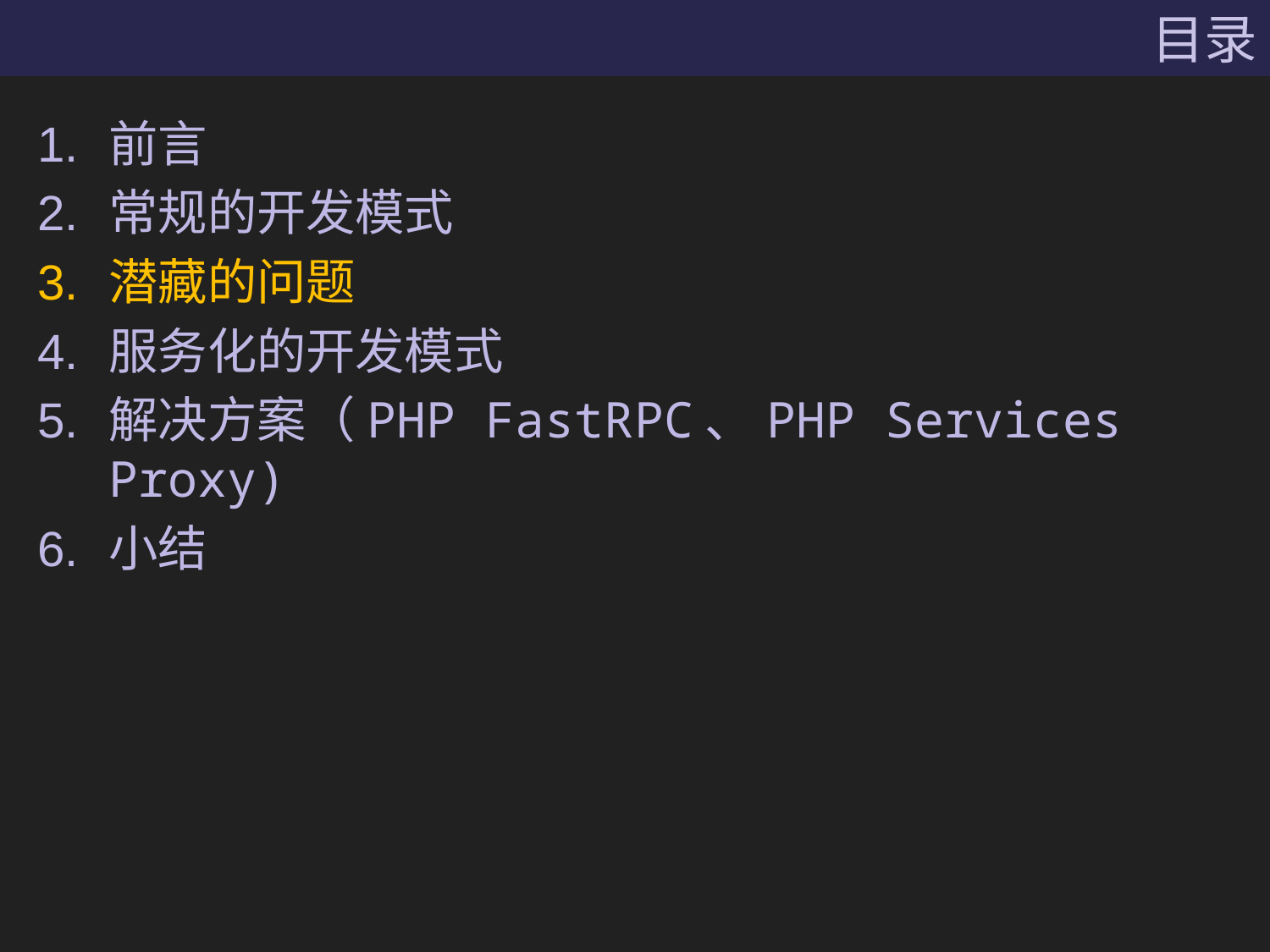

# 目录
前言
常规的开发模式
潜藏的问题
服务化的开发模式
解决方案（PHP FastRPC、PHP Services Proxy)
小结